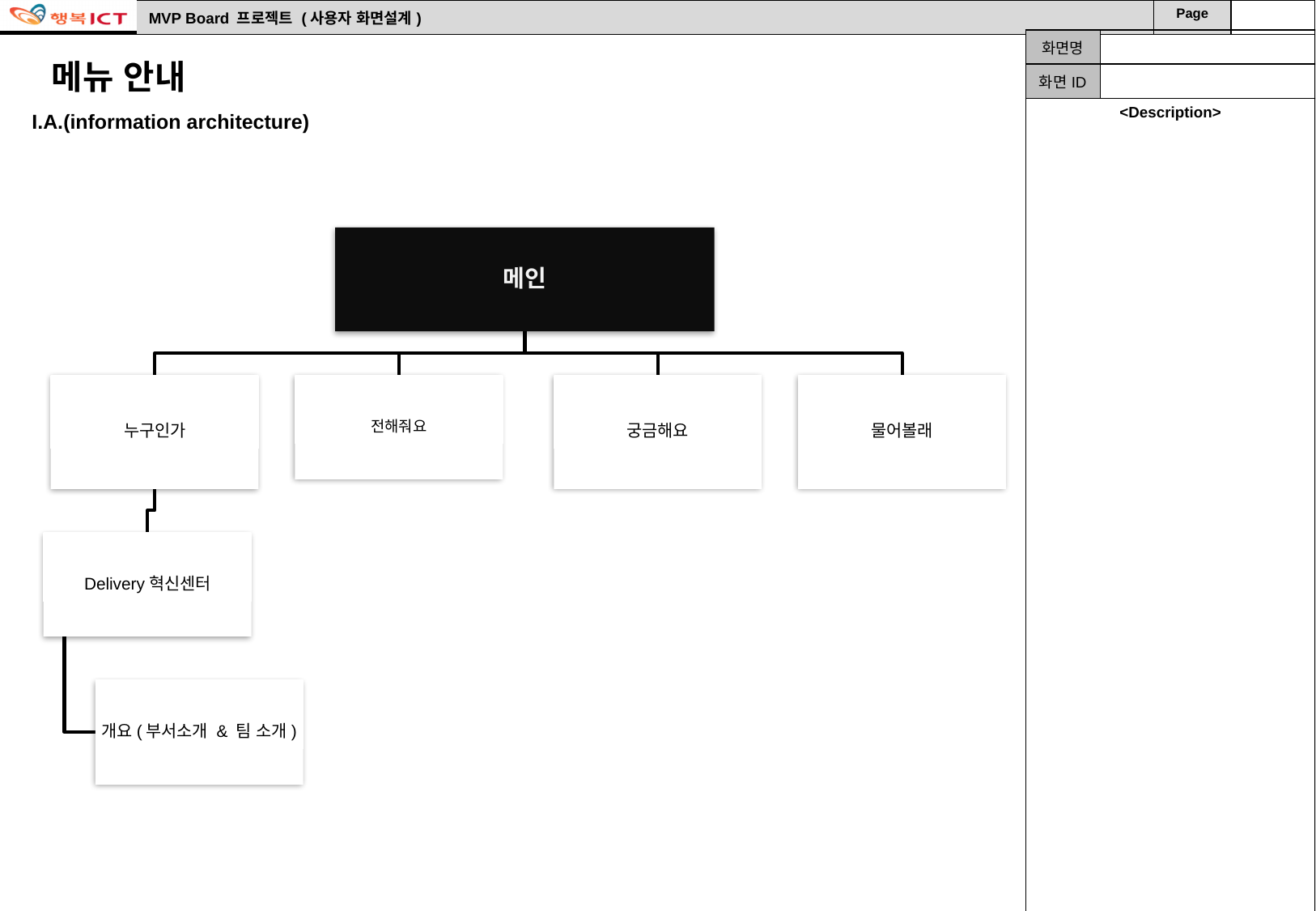

메뉴 안내
I.A.(information architecture)
메인
누구인가
Delivery혁신센터
개요(부서소개 & 팀 소개)
전해줘요
궁금해요
물어볼래